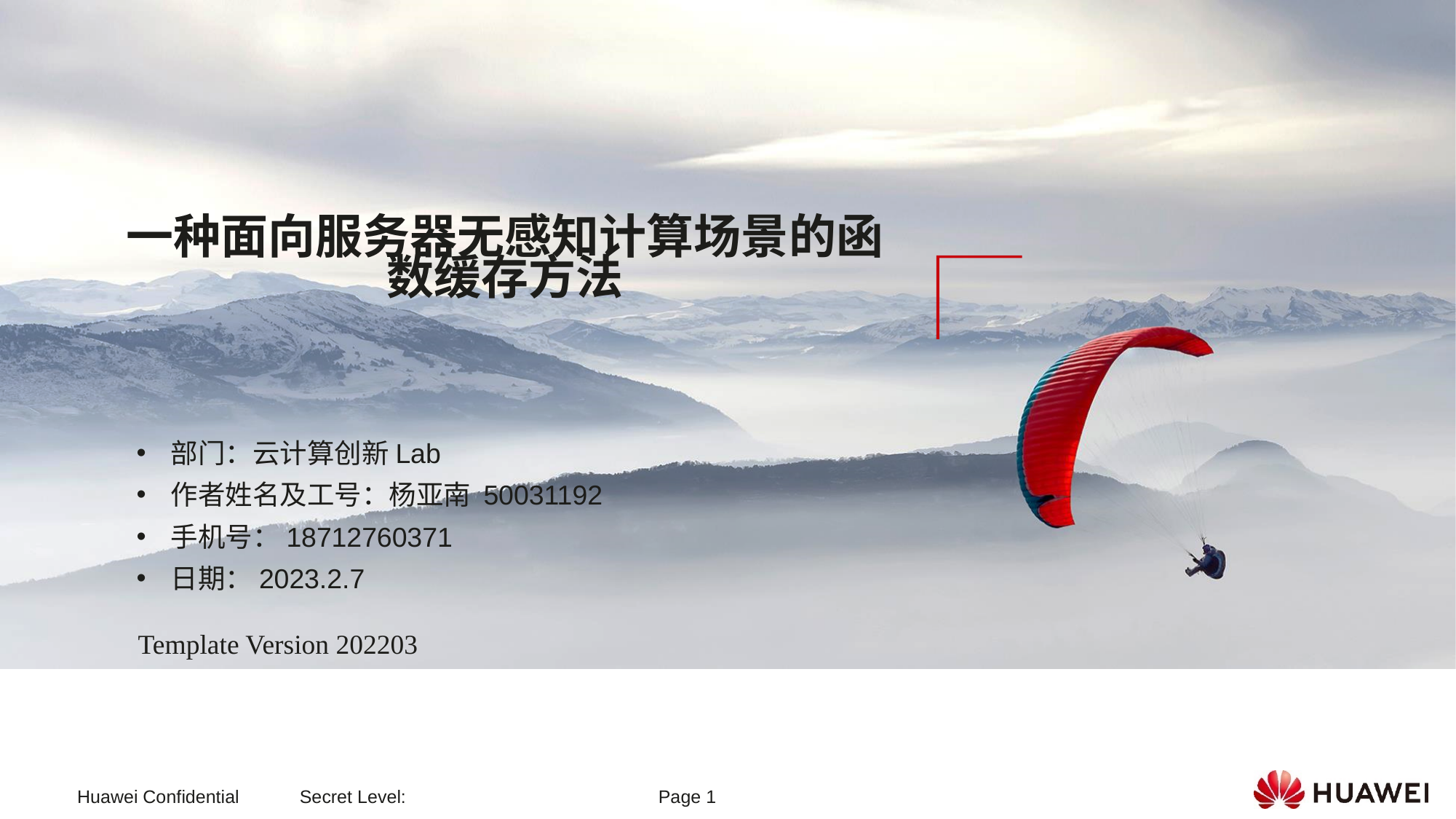

# 一种面向服务器无感知计算场景的函数缓存方法
部门：云计算创新Lab
作者姓名及工号：杨亚南 50031192
手机号：18712760371
日期：2023.2.7
Template Version 202203